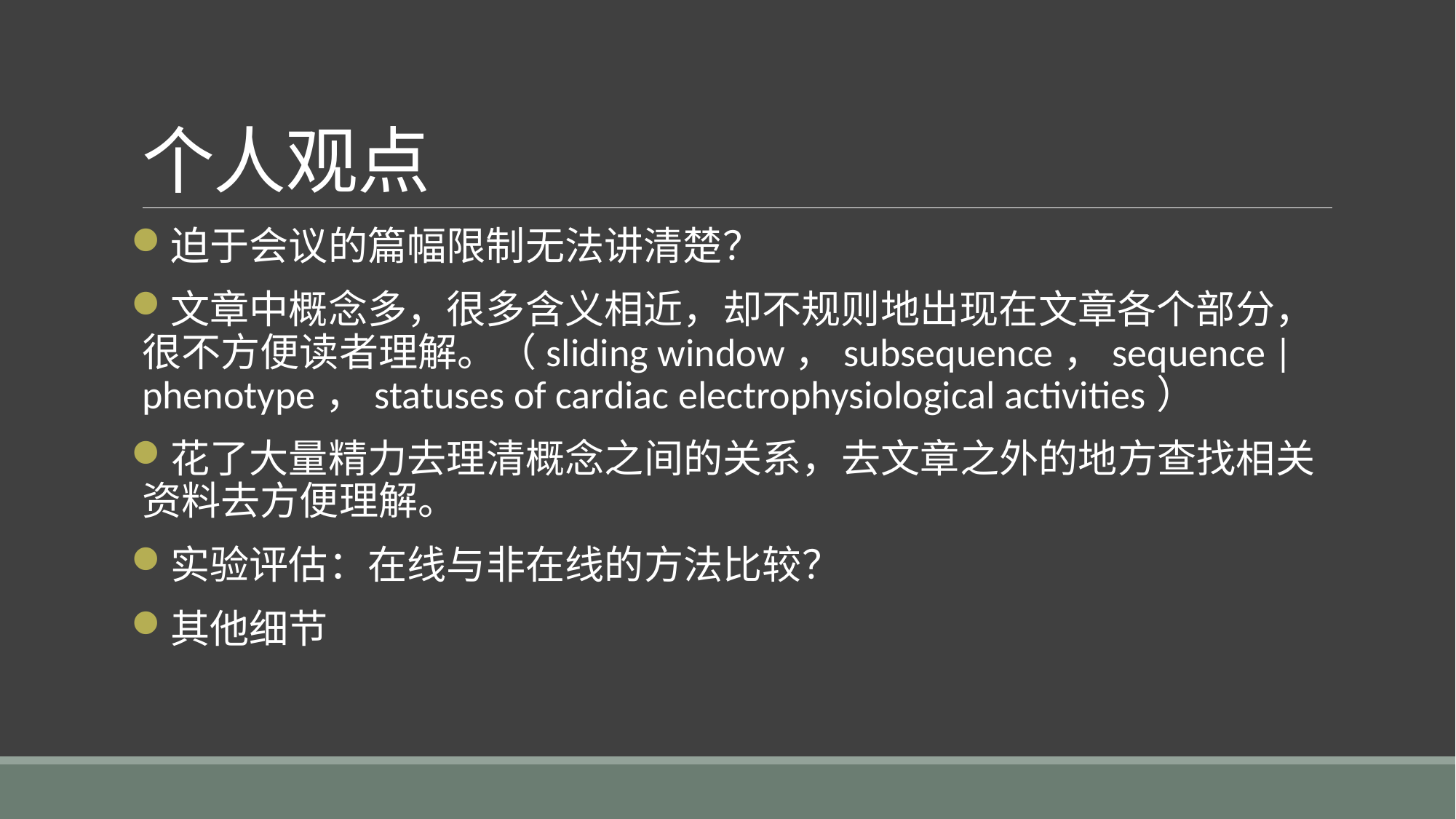

# 个人观点
迫于会议的篇幅限制无法讲清楚？
文章中概念多，很多含义相近，却不规则地出现在文章各个部分，很不方便读者理解。（sliding window，subsequence，sequence | phenotype，statuses of cardiac electrophysiological activities）
花了大量精力去理清概念之间的关系，去文章之外的地方查找相关资料去方便理解。
实验评估：在线与非在线的方法比较？
其他细节